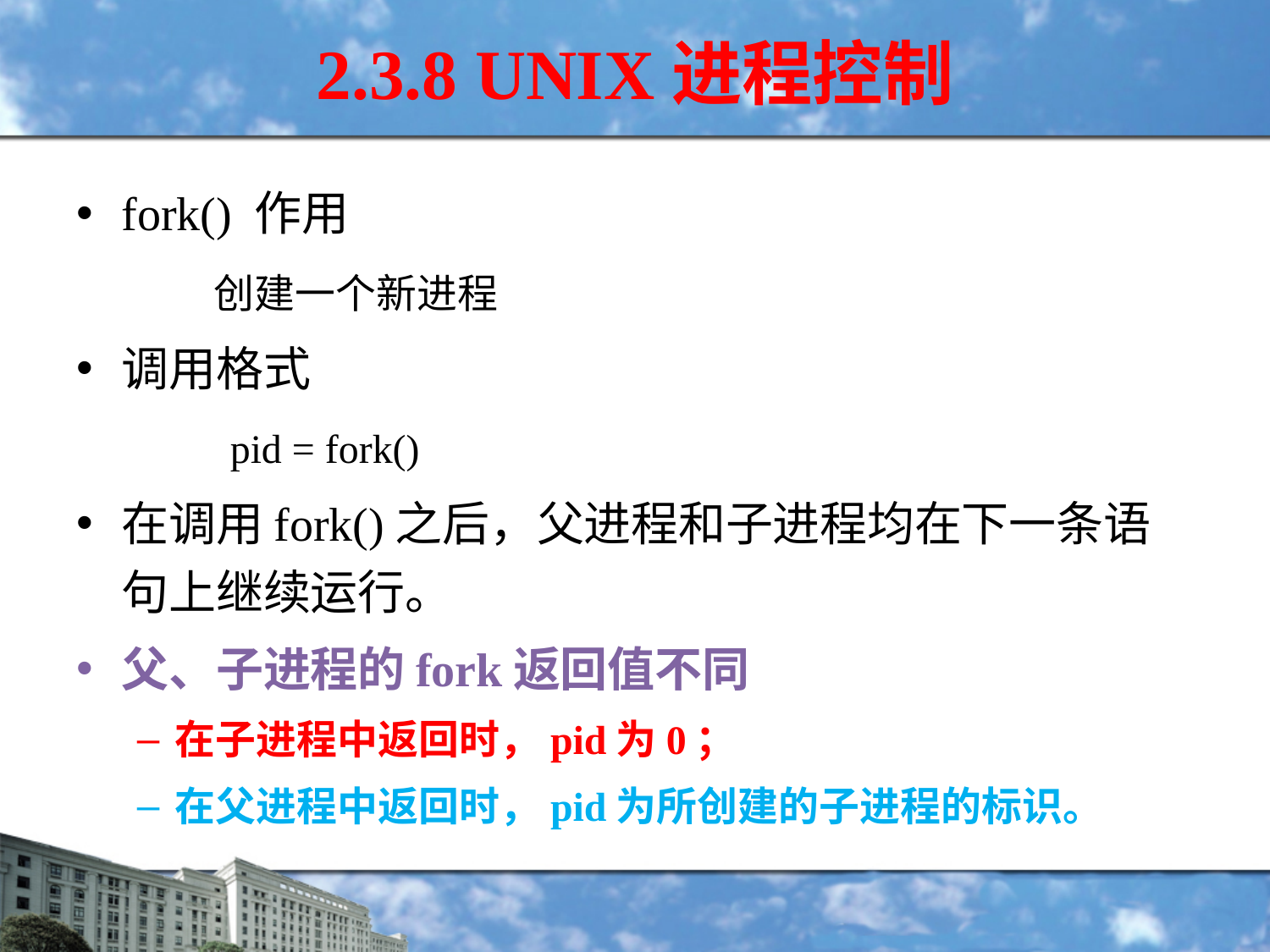

2.3.8 UNIX进程控制
fork() 作用
            创建一个新进程
调用格式
             pid = fork()
在调用fork()之后，父进程和子进程均在下一条语句上继续运行。
父、子进程的fork返回值不同
在子进程中返回时，pid为0；
在父进程中返回时，pid为所创建的子进程的标识。